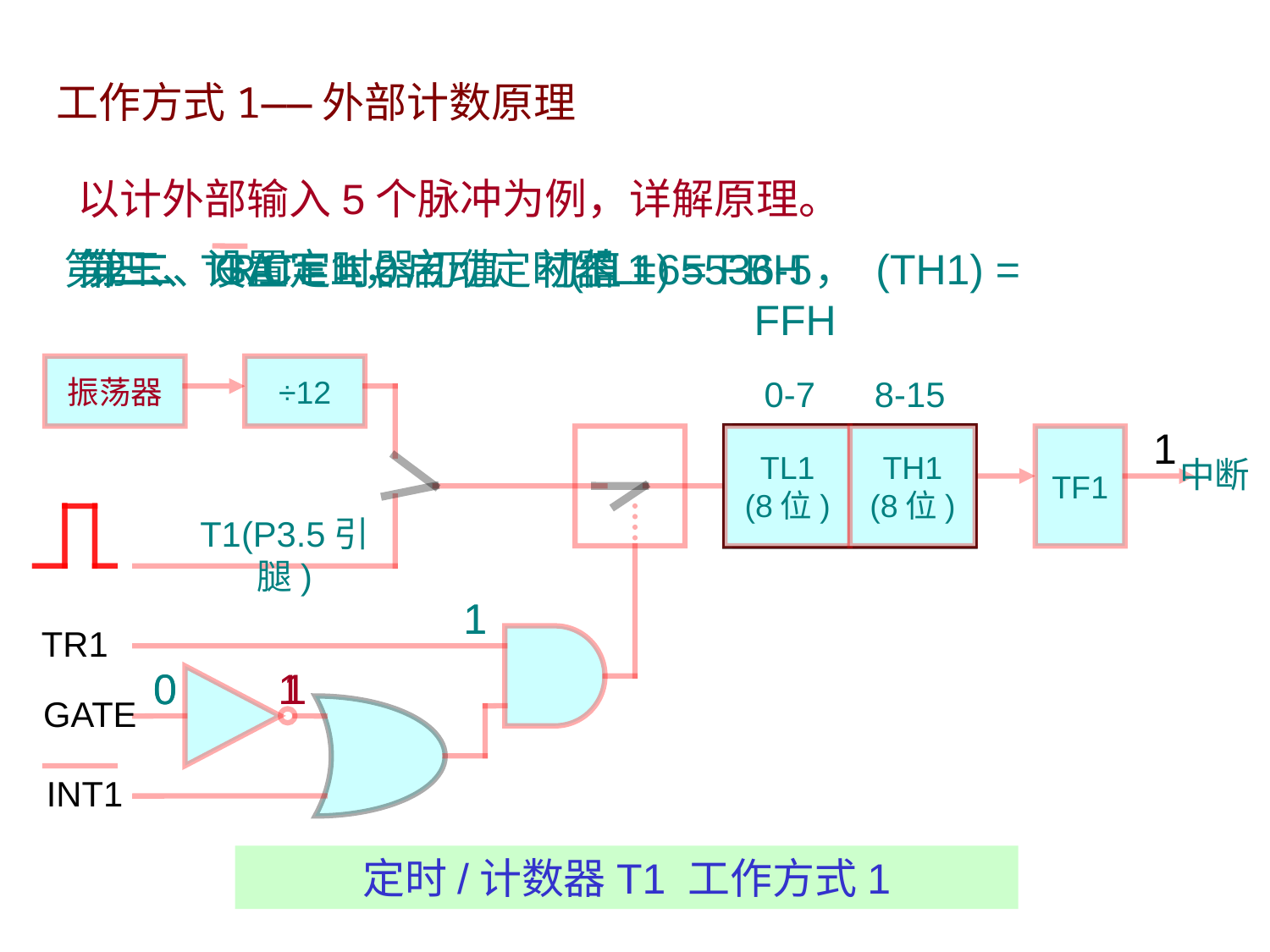

工作方式1——外部计数原理
以计外部输入5个脉冲为例，详解原理。
第四、TR1 = 1，启动定时器1
第一、设置定时器初值
第三、GATE = 0
第二、T/C = 1

(TL1) = FBH， (TH1) = FFH
初值=65536-5
振荡器
÷12

T1(P3.5引腿)

TR1

GATE

INT1

0-7
8-15
TL1
(8位)
TH1
(8位)
TF1
中断

1
65531
65532
65533
65534
65535
0
TL1
(8位)
TH1
(8位)

1
1
0
0
1
1
定时/计数器T1 工作方式1